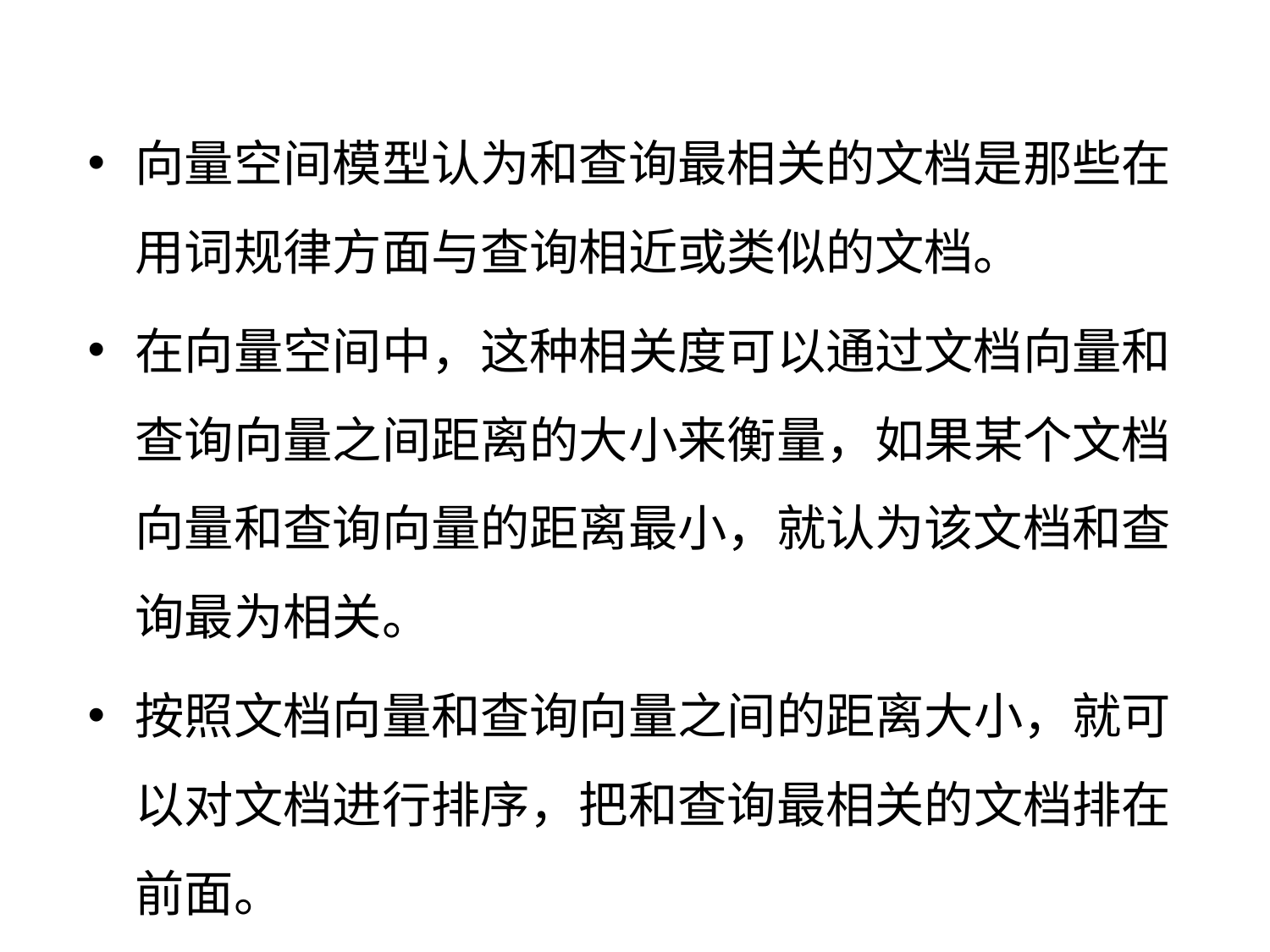

向量空间模型认为和查询最相关的文档是那些在用词规律方面与查询相近或类似的文档。
在向量空间中，这种相关度可以通过文档向量和查询向量之间距离的大小来衡量，如果某个文档向量和查询向量的距离最小，就认为该文档和查询最为相关。
按照文档向量和查询向量之间的距离大小，就可以对文档进行排序，把和查询最相关的文档排在前面。